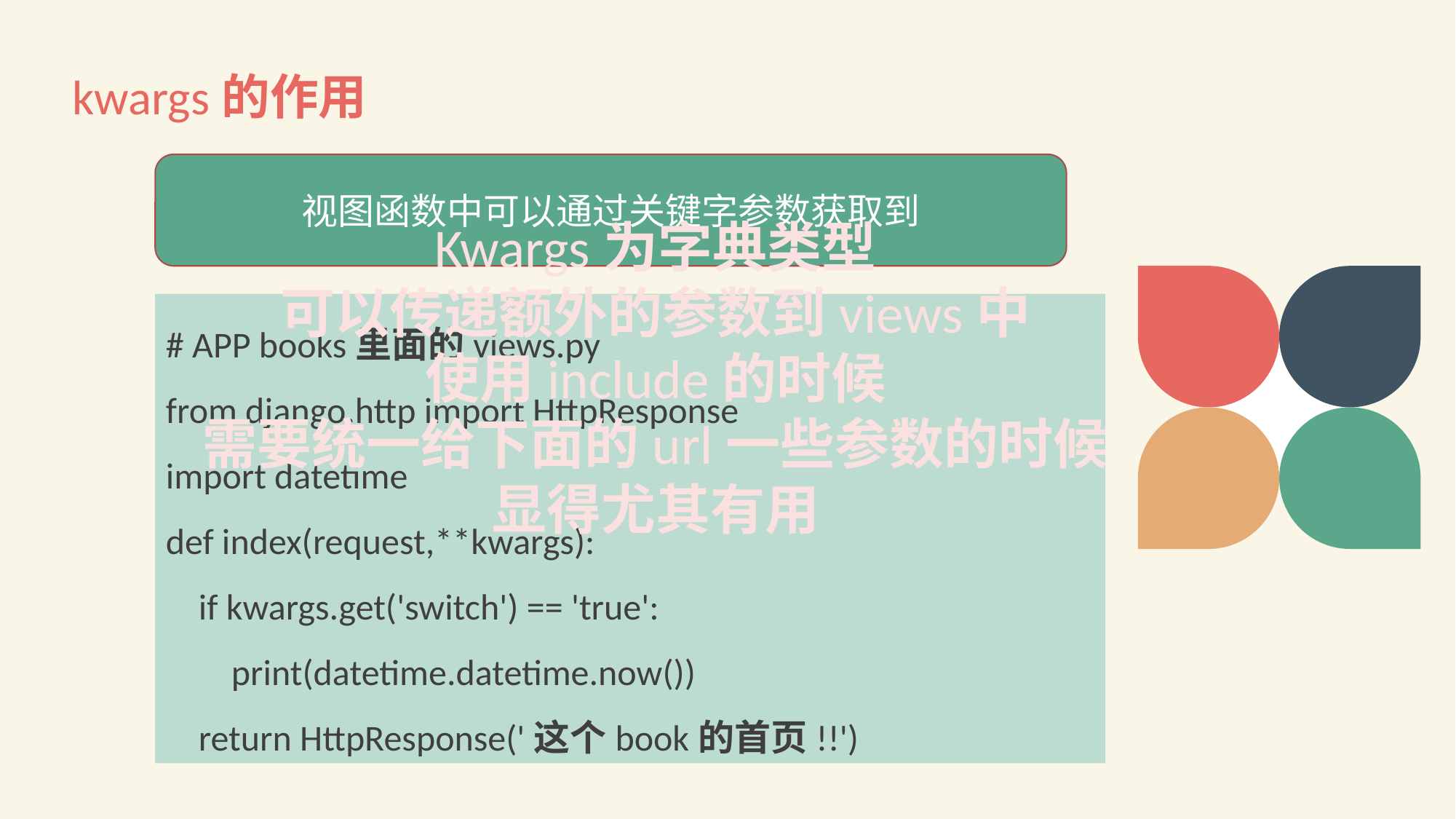

# kwargs的作用
视图函数中可以通过关键字参数获取到
Kwargs为字典类型
可以传递额外的参数到views中
使用include的时候
需要统一给下面的url一些参数的时候
显得尤其有用

# APP books里面的views.py
from django.http import HttpResponse
import datetime
def index(request,**kwargs):
    if kwargs.get('switch') == 'true':
        print(datetime.datetime.now())
    return HttpResponse('这个book的首页!!')
LOREM